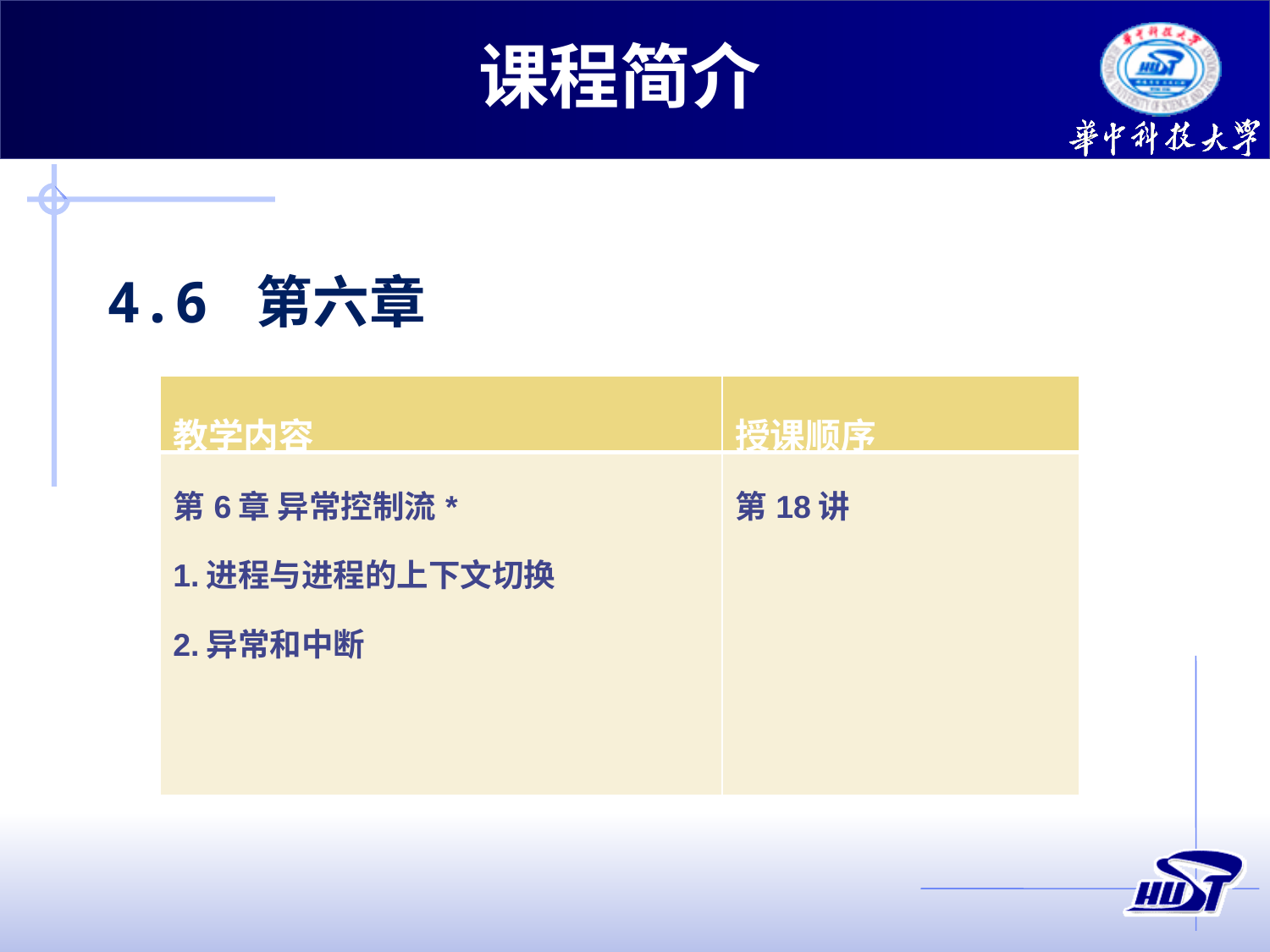

课程简介
4.6 第六章

| 教学内容 | 授课顺序 |
| --- | --- |
| 第6章 异常控制流\* 1.进程与进程的上下文切换 2.异常和中断 | 第18讲 |